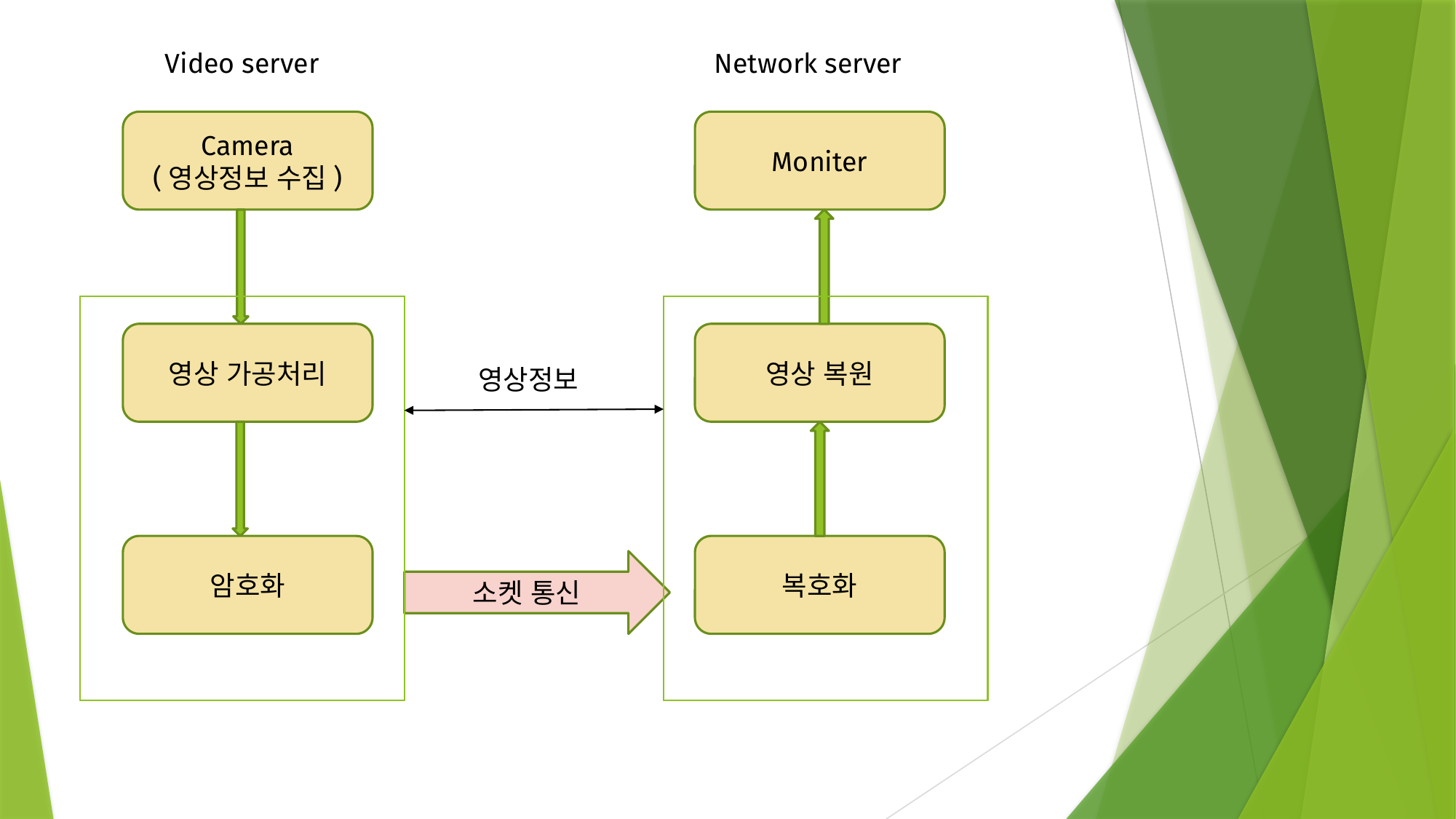

Video server
Network server
Camera
(영상정보 수집)
Moniter

영상 가공처리
영상 복원
영상정보

암호화
복호화
소켓 통신